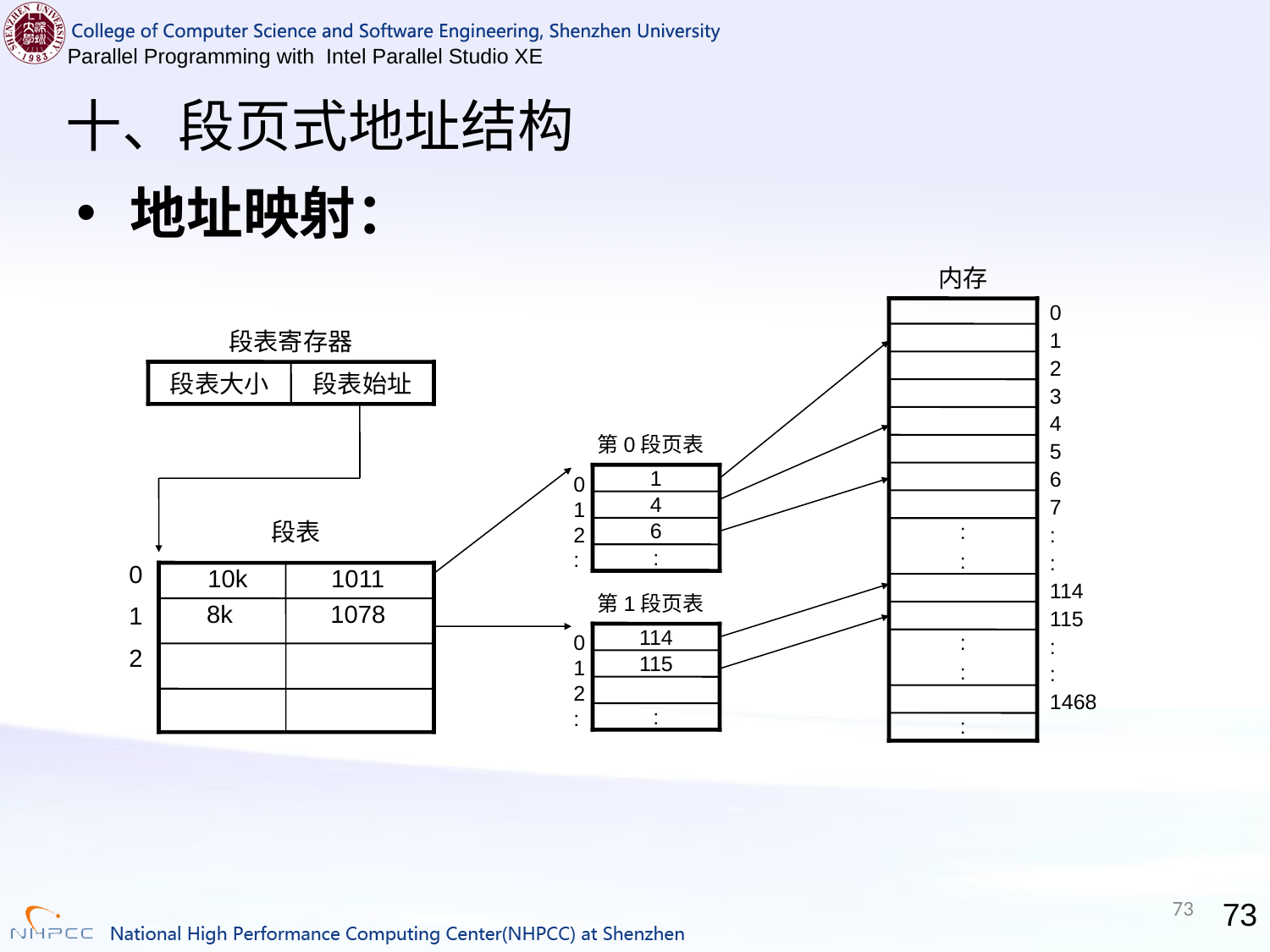

# 十、段页式地址结构
地址映射：
内存
0
1
2
3
4
5
6
7
:
:
114
115
:
:
1468

:
:

:
:

:

段表寄存器
段表大小

段表始址

第0段页表
0
1
2
:
1

4

6

:

第1段页表
0
1
2
:
114

115

:

段表
0
1
2

10k            1011

8k              1078

73
73